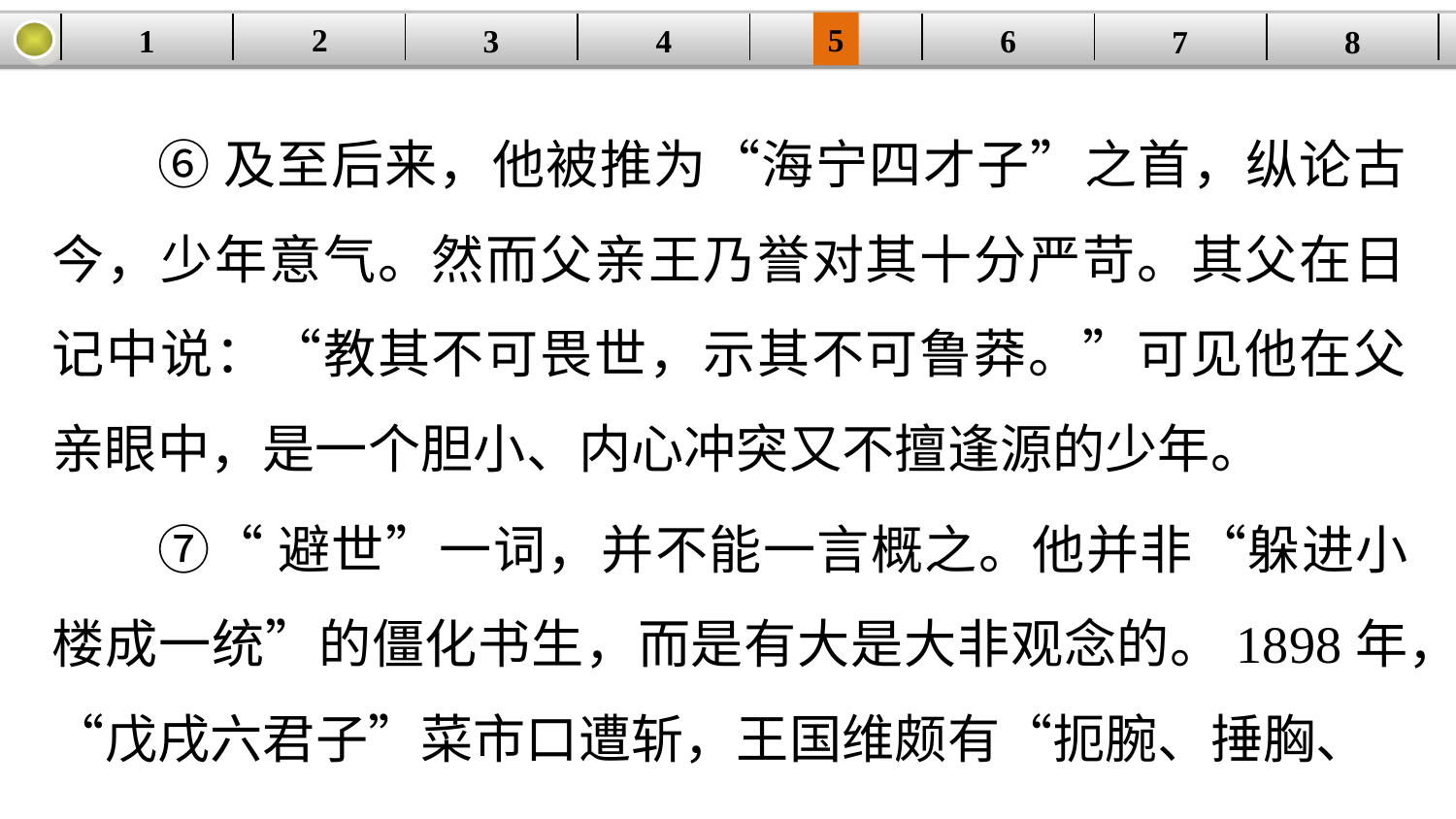

5
2
1
4
6
|  |  |  |  |  |  |  |  |
| --- | --- | --- | --- | --- | --- | --- | --- |
3
8
7

⑥及至后来，他被推为“海宁四才子”之首，纵论古今，少年意气。然而父亲王乃誉对其十分严苛。其父在日记中说：“教其不可畏世，示其不可鲁莽。”可见他在父亲眼中，是一个胆小、内心冲突又不擅逢源的少年。
⑦“避世”一词，并不能一言概之。他并非“躲进小楼成一统”的僵化书生，而是有大是大非观念的。1898年，“戊戌六君子”菜市口遭斩，王国维颇有“扼腕、捶胸、